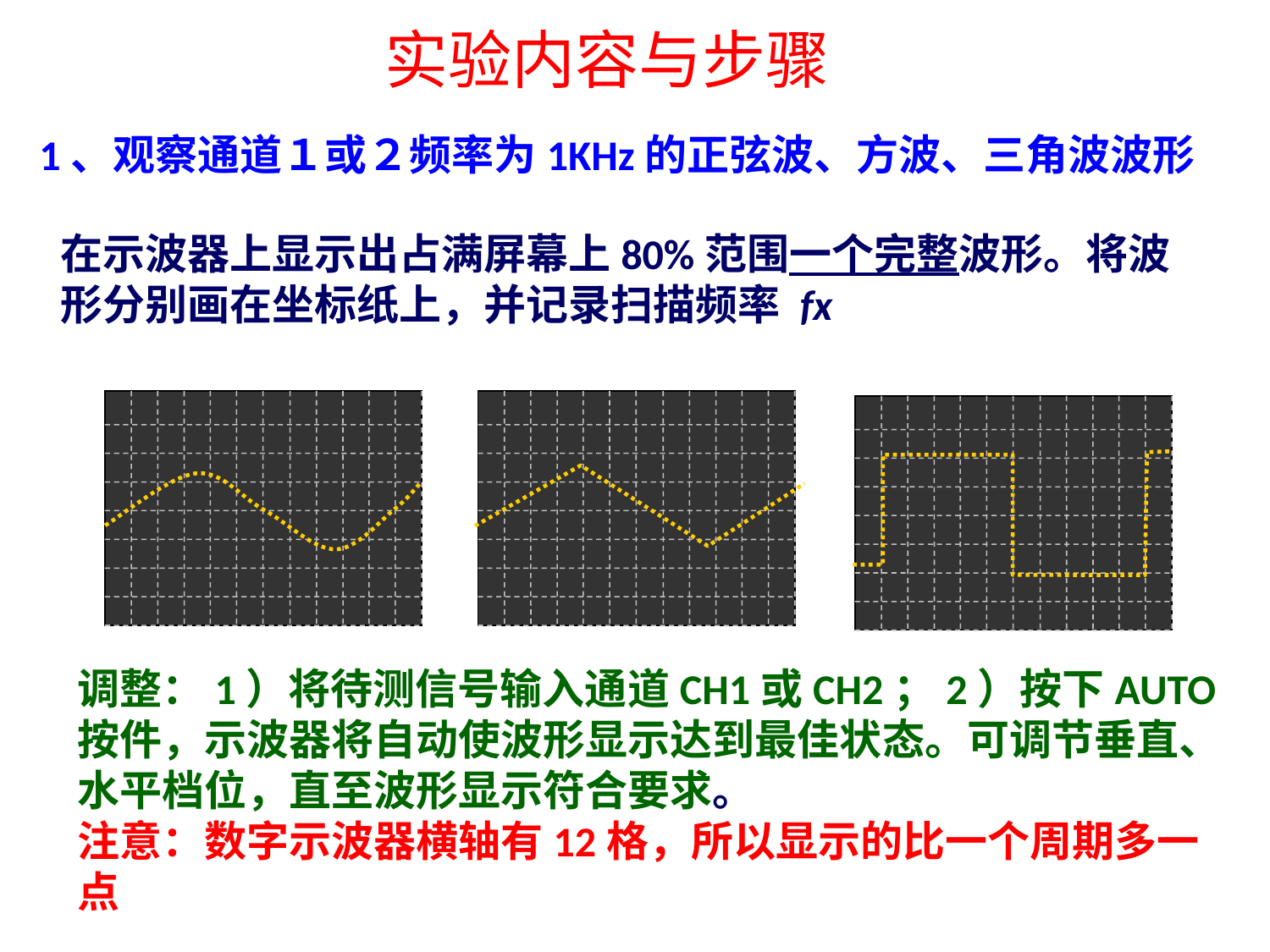

实验内容与步骤
1、观察通道１或２频率为1KHz的正弦波、方波、三角波波形
在示波器上显示出占满屏幕上80%范围一个完整波形。将波形分别画在坐标纸上，并记录扫描频率 fx

调整：1）将待测信号输入通道CH1或CH2；2）按下AUTO按件，示波器将自动使波形显示达到最佳状态。可调节垂直、水平档位，直至波形显示符合要求。
注意：数字示波器横轴有12格，所以显示的比一个周期多一点